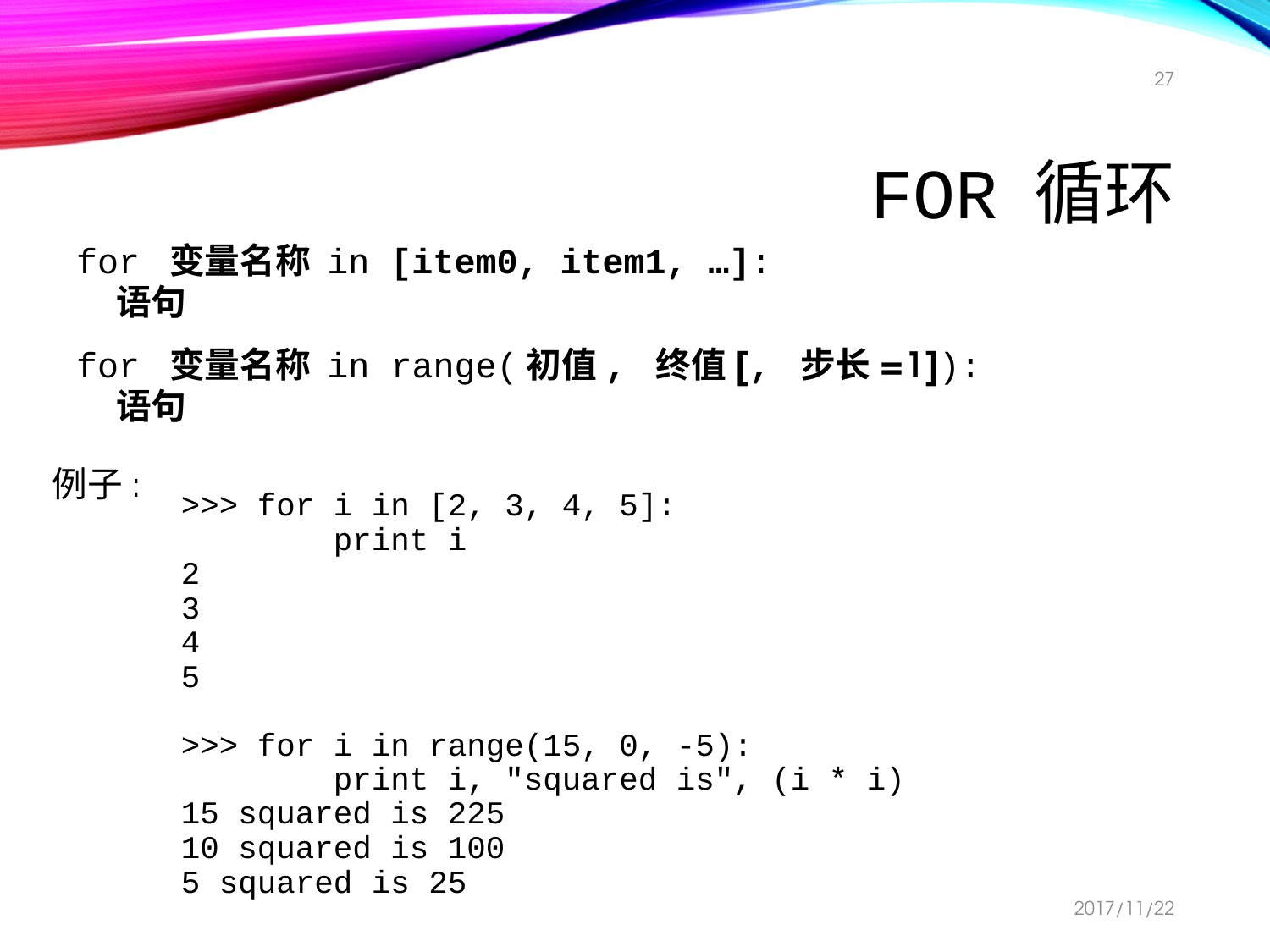

27
# for 循环
for 变量名称 in [item0, item1, …]:
    语句

for 变量名称 in range(初值, 终值[, 步长=1]):
    语句

例子:
>>> for i in [2, 3, 4, 5]:
        print i
2
3
4
5

>>> for i in range(15, 0, -5):
        print i, "squared is", (i * i)
15 squared is 225
10 squared is 100
5 squared is 25
2017/11/22